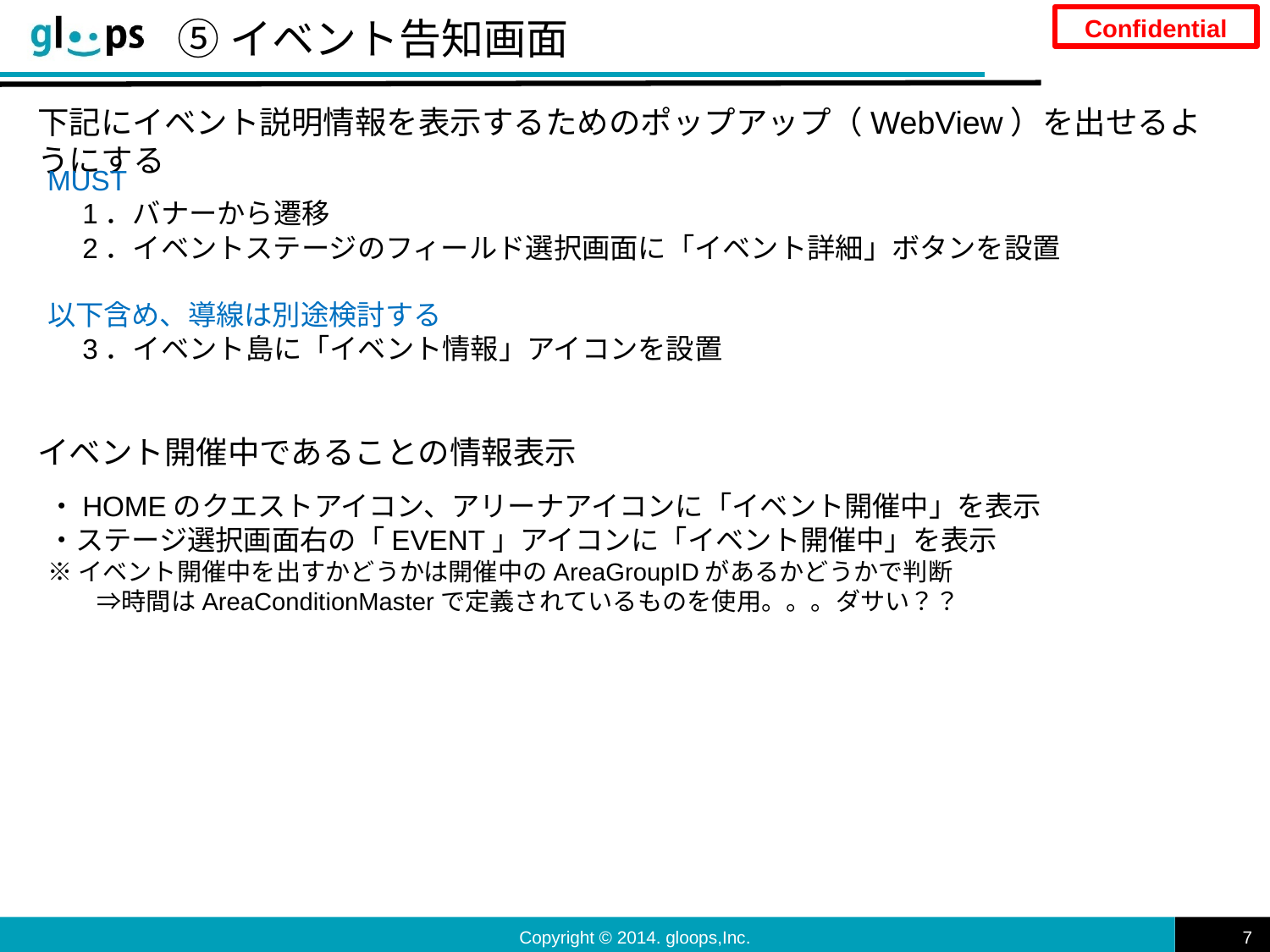

# ⑤イベント告知画面
下記にイベント説明情報を表示するためのポップアップ（WebView）を出せるようにする
MUST
　1．バナーから遷移
　2．イベントステージのフィールド選択画面に「イベント詳細」ボタンを設置

以下含め、導線は別途検討する
　3．イベント島に「イベント情報」アイコンを設置
イベント開催中であることの情報表示
・HOMEのクエストアイコン、アリーナアイコンに「イベント開催中」を表示
・ステージ選択画面右の「EVENT」アイコンに「イベント開催中」を表示
※イベント開催中を出すかどうかは開催中のAreaGroupIDがあるかどうかで判断
　　⇒時間はAreaConditionMasterで定義されているものを使用。。。ダサい？？
Copyright © 2014. gloops,Inc.
7